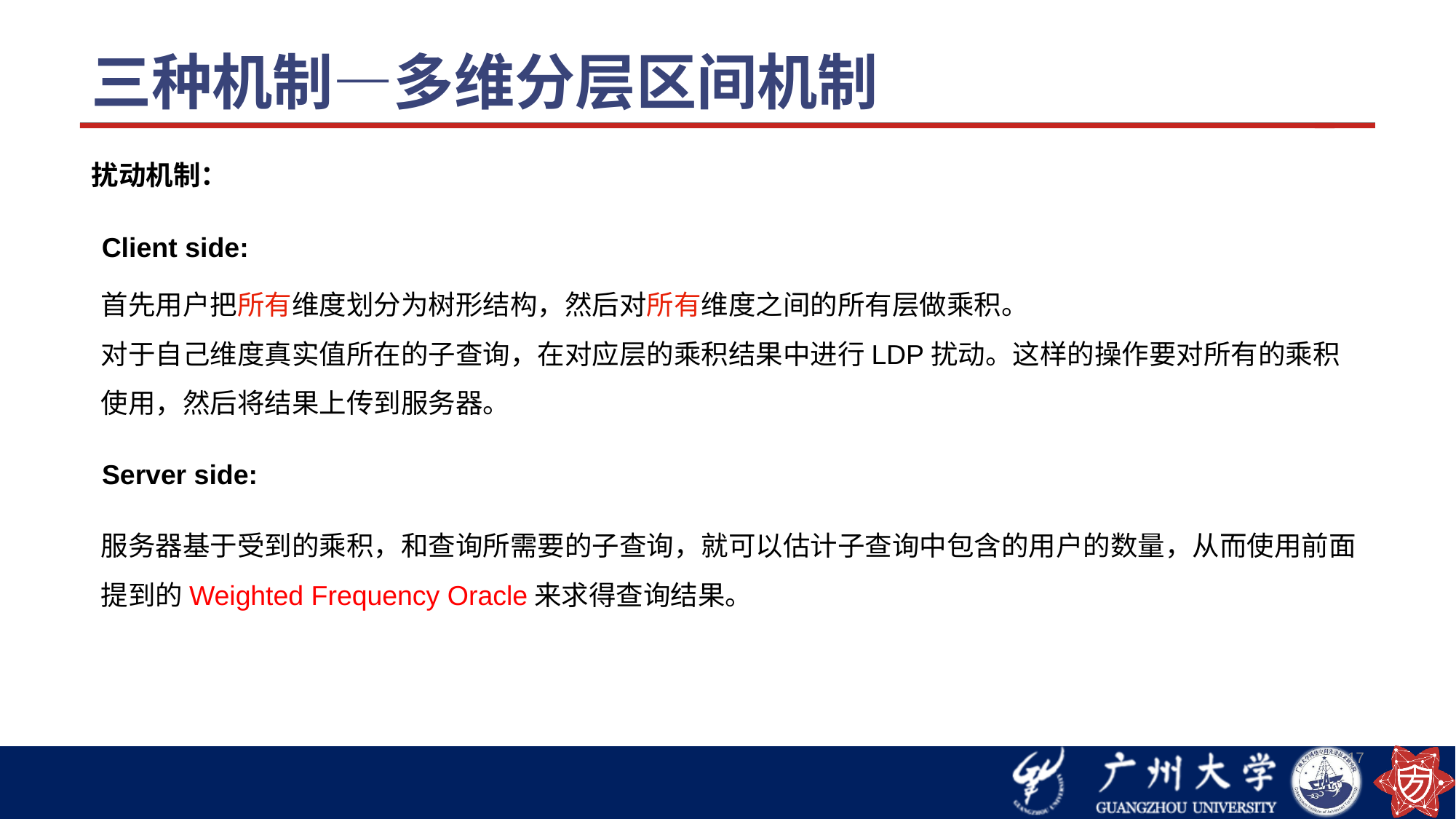

# 三种机制—多维分层区间机制
扰动机制：
Client side:
首先用户把所有维度划分为树形结构，然后对所有维度之间的所有层做乘积。
对于自己维度真实值所在的子查询，在对应层的乘积结果中进行LDP扰动。这样的操作要对所有的乘积使用，然后将结果上传到服务器。
Server side:
服务器基于受到的乘积，和查询所需要的子查询，就可以估计子查询中包含的用户的数量，从而使用前面提到的Weighted Frequency Oracle来求得查询结果。
17